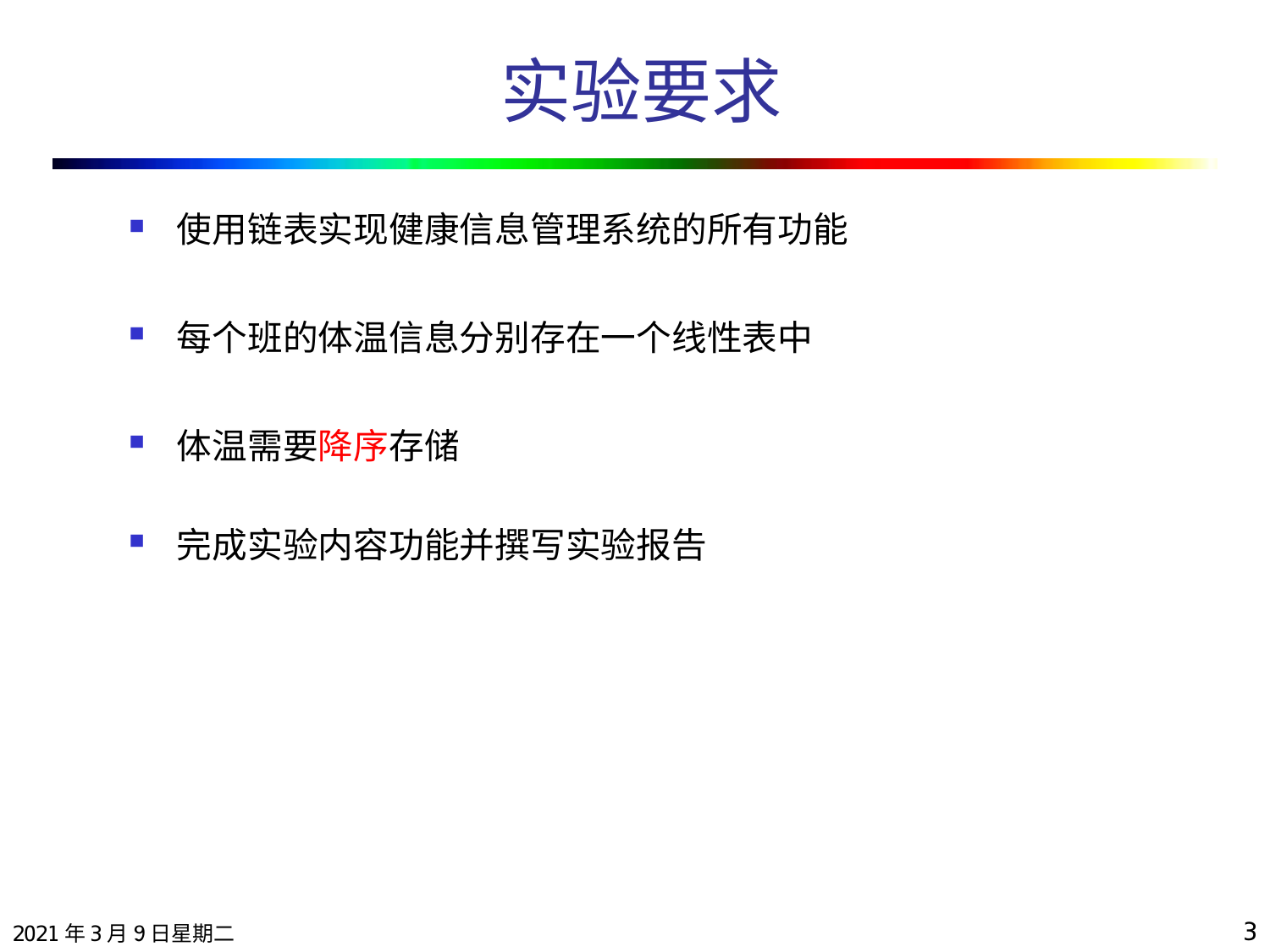

# 实验要求
使用链表实现健康信息管理系统的所有功能

每个班的体温信息分别存在一个线性表中

体温需要降序存储

完成实验内容功能并撰写实验报告

2021年3月9日星期二
3